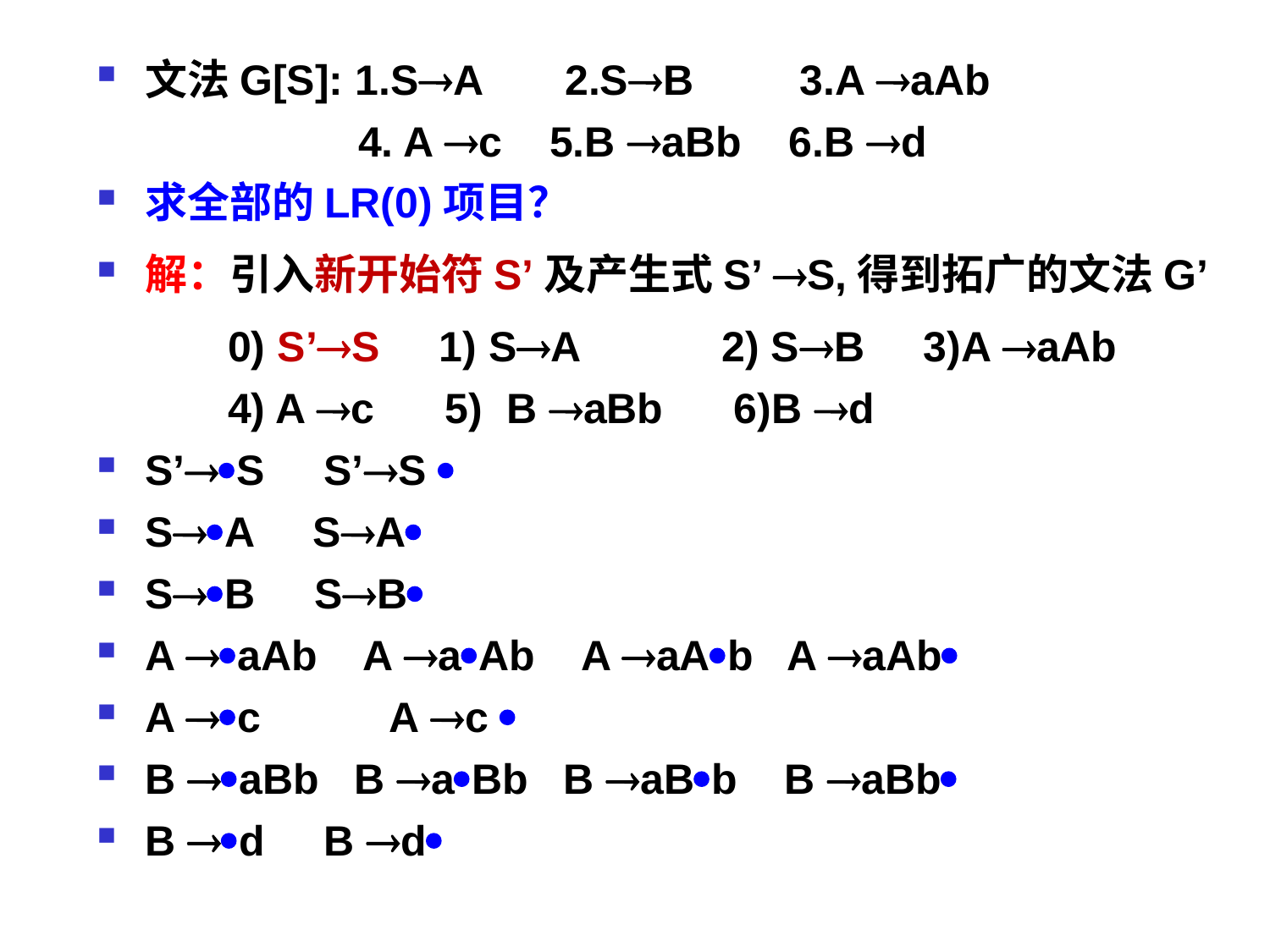

文法G[S]: 1.S→A       2.S→B         3.A →aAb
                      4. A →c    5.B →aBb    6.B →d
求全部的LR(0)项目？
解：引入新开始符S’及产生式S’ →S,得到拓广的文法G’
           0) S’→S     1) S→A            2) S→B     3)A →aAb
           4) A →c      5)  B →aBb      6)B →d
S’→•S     S’→S •
S→•A     S→A•
S→•B     S→B•
A →•aAb    A →a•Ab    A →aA•b   A →aAb•
A →•c           A →c •
B →•aBb   B →a•Bb   B →aB•b    B →aBb•
B →•d     B →d•